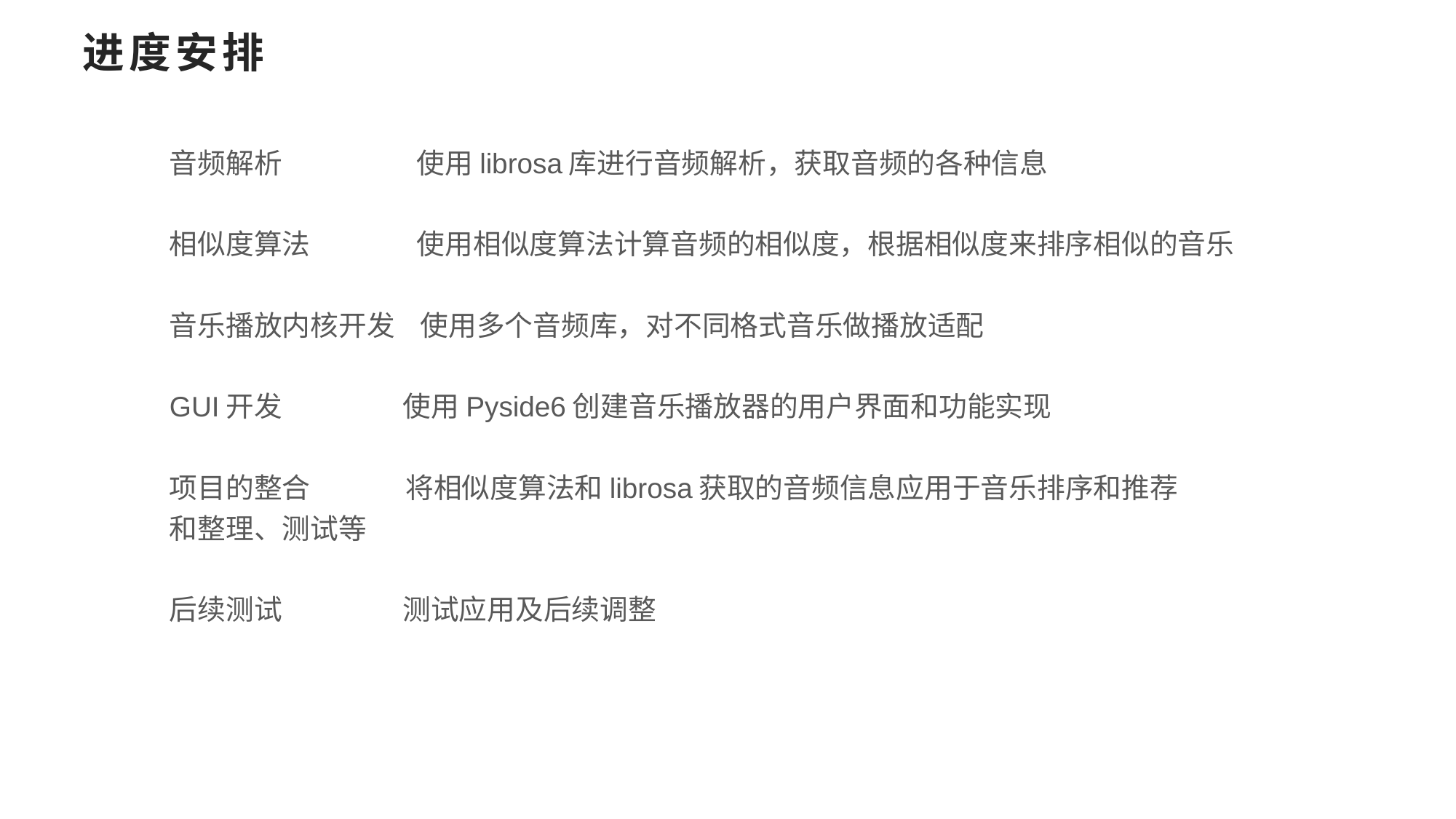

进度安排
音频解析	       使用librosa库进行音频解析，获取音频的各种信息

相似度算法	       使用相似度算法计算音频的相似度，根据相似度来排序相似的音乐

音乐播放内核开发    使用多个音频库，对不同格式音乐做播放适配

GUI开发                   使用Pyside6创建音乐播放器的用户界面和功能实现

项目的整合               将相似度算法和librosa获取的音频信息应用于音乐排序和推荐
和整理、测试等

后续测试                   测试应用及后续调整